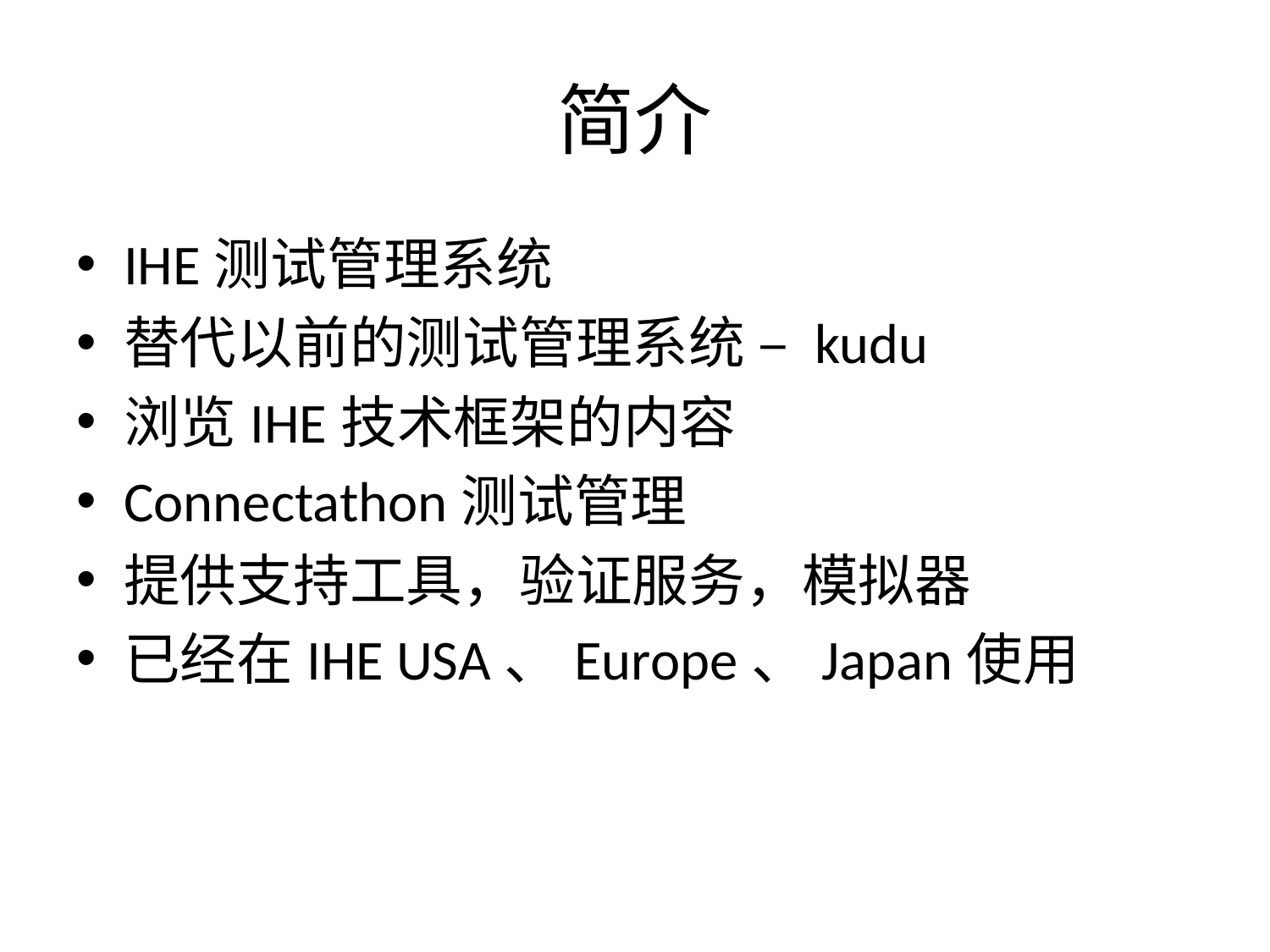

# 简介
IHE测试管理系统
替代以前的测试管理系统 – kudu
浏览IHE技术框架的内容
Connectathon测试管理
提供支持工具，验证服务，模拟器
已经在IHE USA、Europe、Japan使用